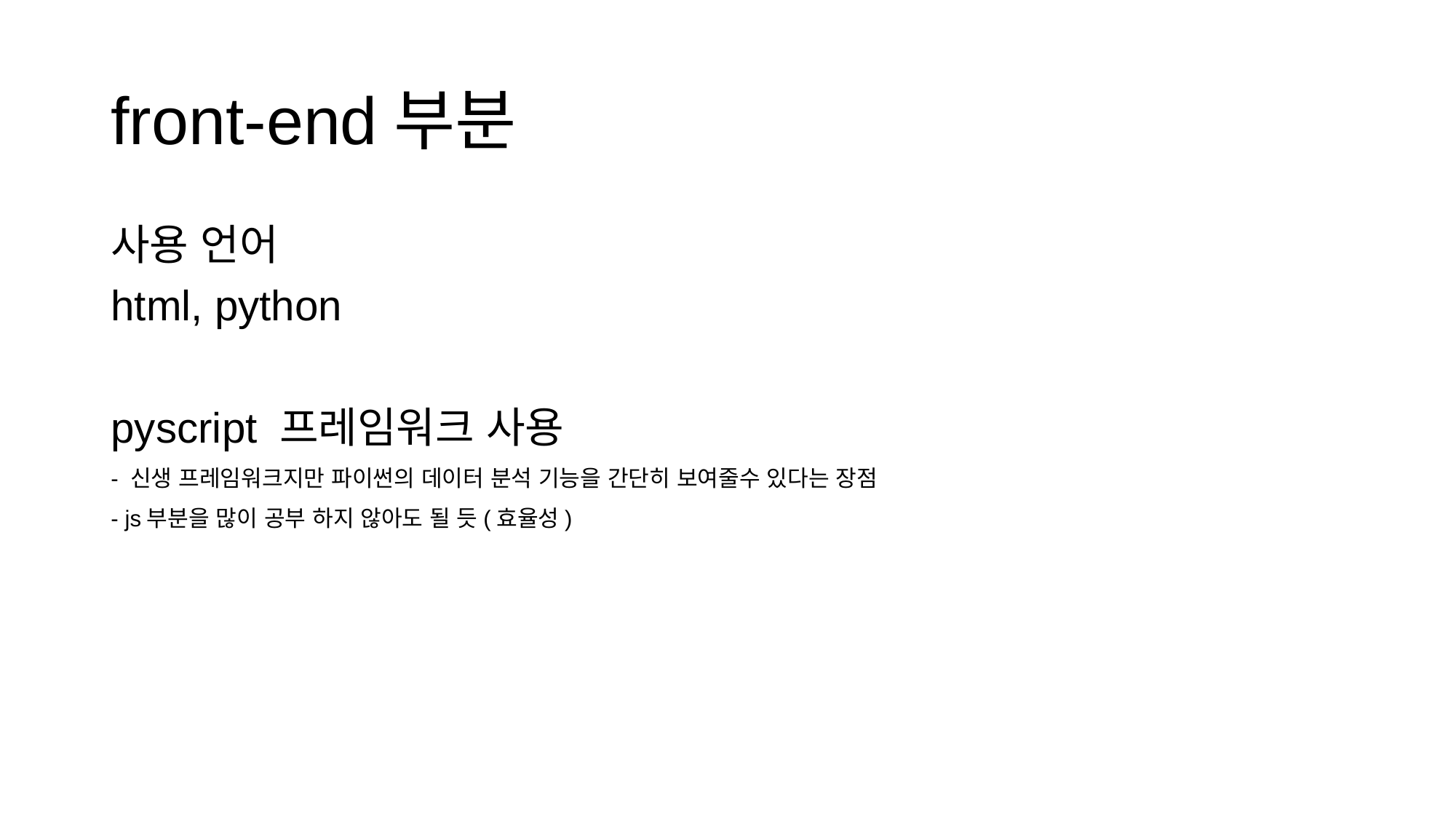

# front-end부분
사용 언어
html, python

pyscript 프레임워크 사용
- 신생 프레임워크지만 파이썬의 데이터 분석 기능을 간단히 보여줄수 있다는 장점
- js부분을 많이 공부 하지 않아도 될 듯(효율성)